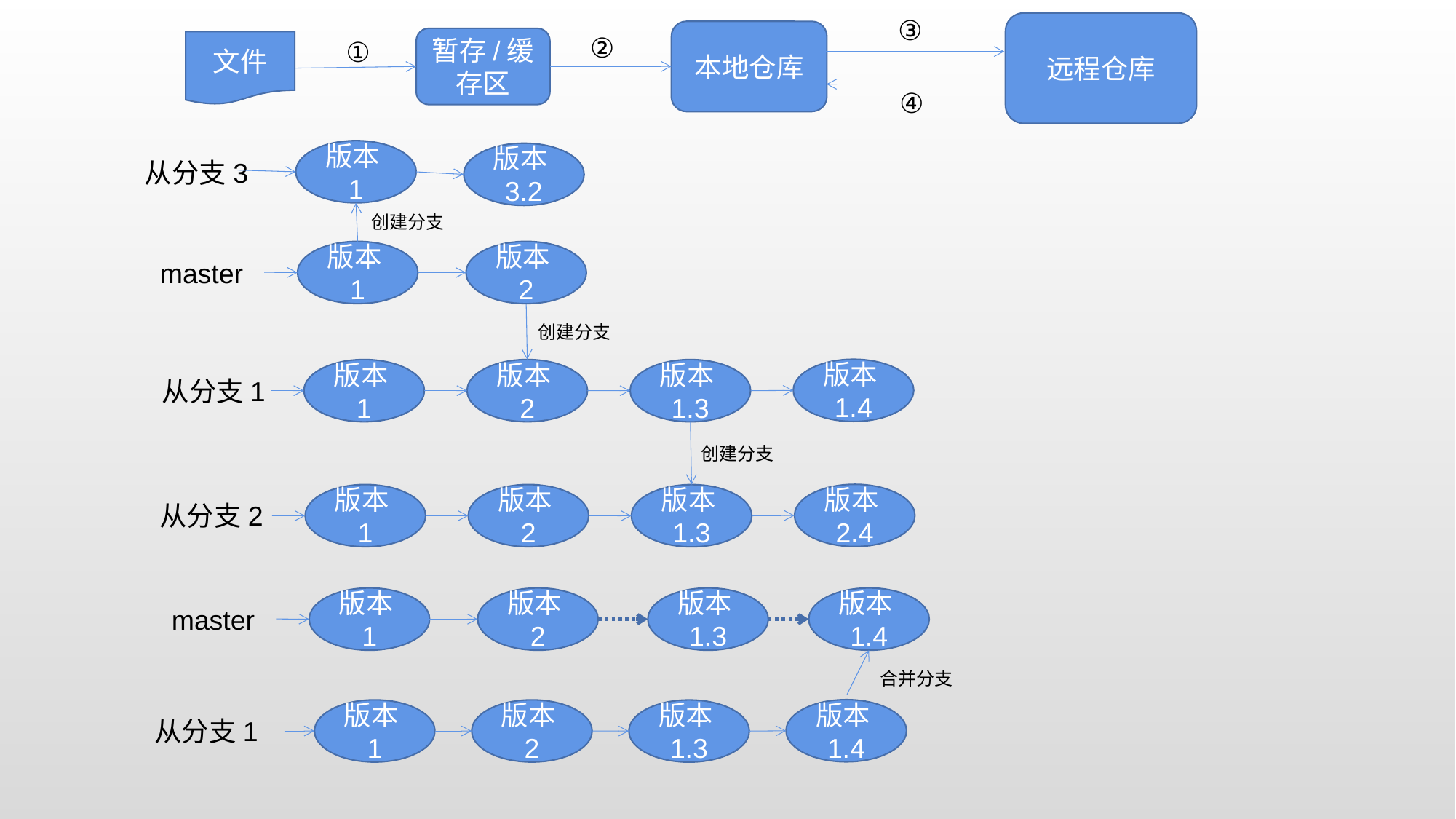

③
远程仓库
本地仓库
②
暂存/缓存区
①
文件
④
版本1
版本3.2
从分支3
创建分支
版本1
版本2
master
创建分支
版本1.4
版本1
版本2
版本1.3
从分支1
创建分支
版本2.4
版本1
版本2
版本1.3
从分支2
版本1
版本2
版本1.3
版本1.4
master
合并分支
版本1.4
版本1
版本2
版本1.3
从分支1